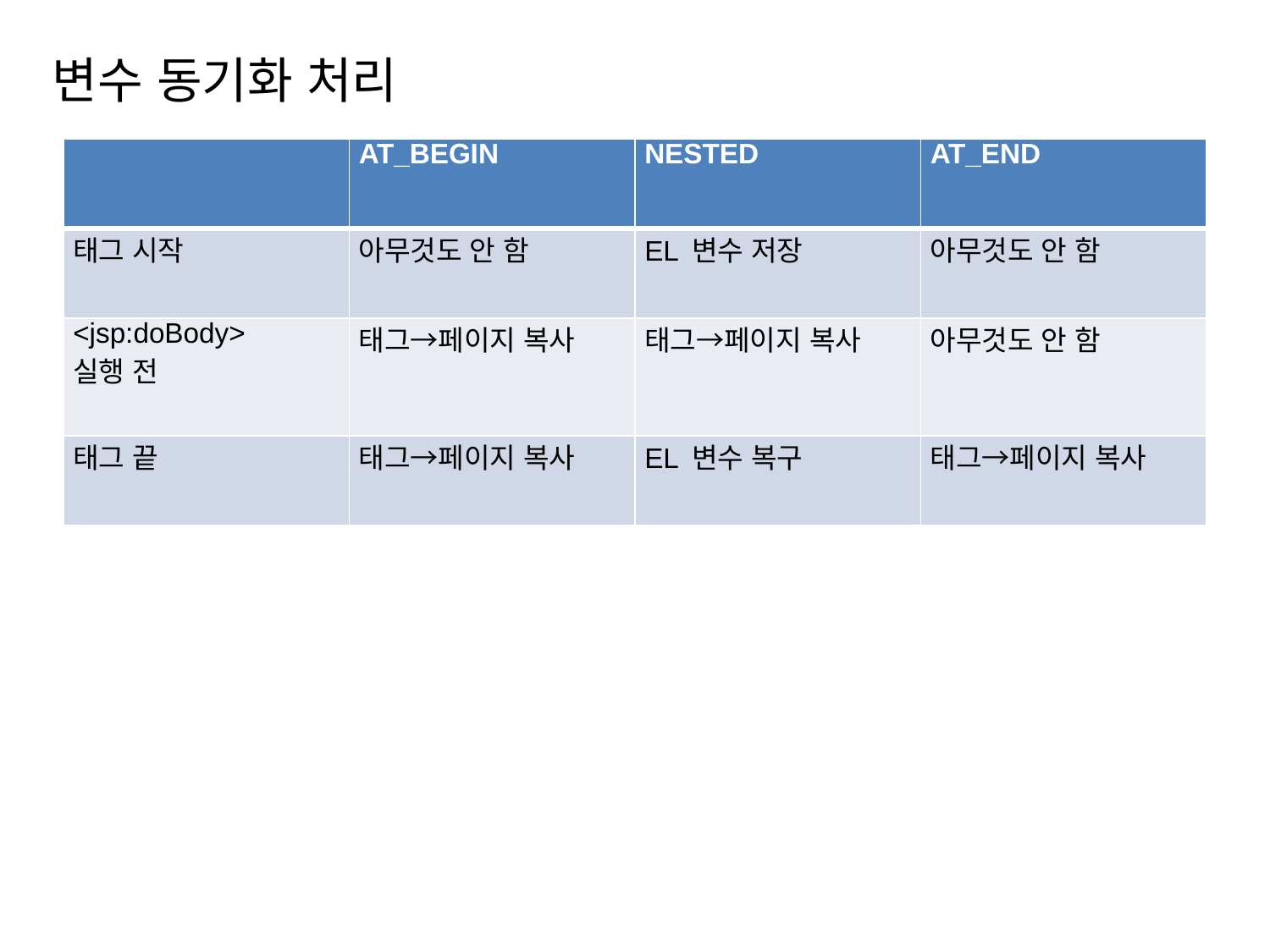

# 변수 동기화 처리
|  | AT\_BEGIN | NESTED | AT\_END |
| --- | --- | --- | --- |
| 태그 시작 | 아무것도 안 함 | EL 변수 저장 | 아무것도 안 함 |
| <jsp:doBody> 실행 전 | 태그→페이지 복사 | 태그→페이지 복사 | 아무것도 안 함 |
| 태그 끝 | 태그→페이지 복사 | EL 변수 복구 | 태그→페이지 복사 |